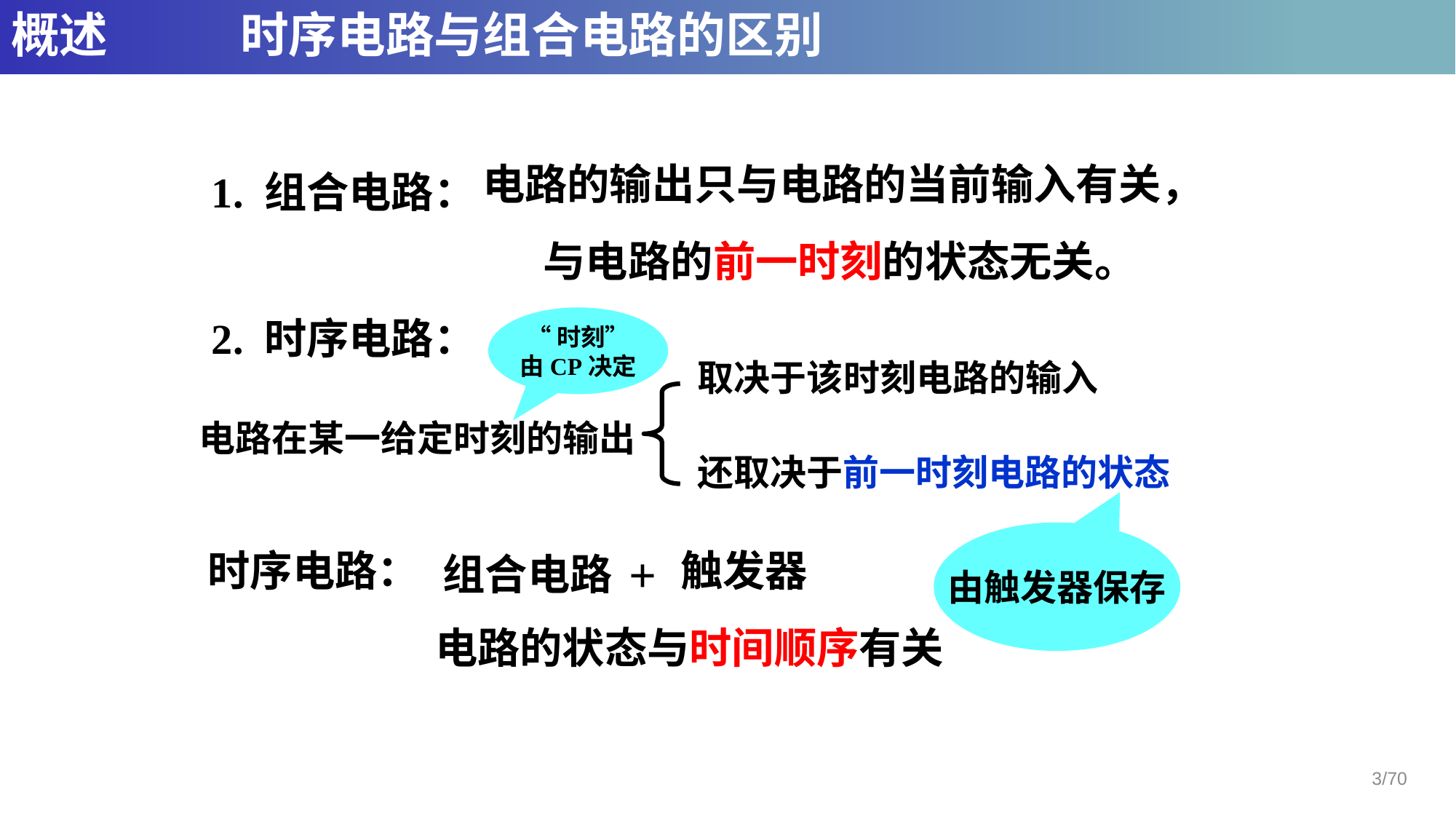

# 概述		 时序电路与组合电路的区别
电路的输出只与电路的当前输入有关，
1. 组合电路：
与电路的前一时刻的状态无关。
2. 时序电路：
“时刻”
由CP决定
取决于该时刻电路的输入

电路在某一给定时刻的输出
还取决于前一时刻电路的状态
由触发器保存
时序电路：
+
触发器
组合电路
电路的状态与时间顺序有关
3/70